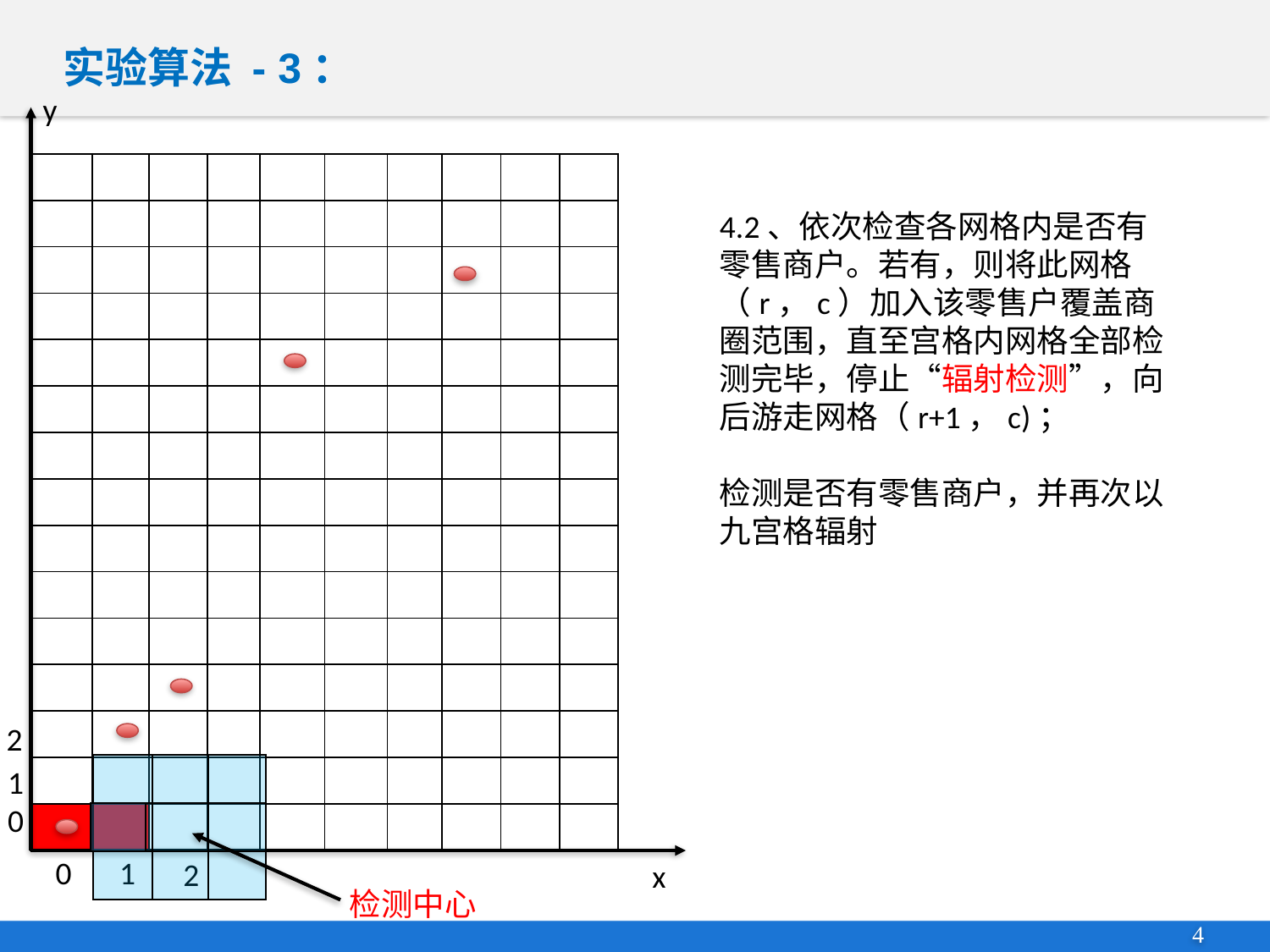

# 实验算法 - 3：
y
|  |  |  |  |  |  |  |  |  |  |
| --- | --- | --- | --- | --- | --- | --- | --- | --- | --- |
|  |  |  |  |  |  |  |  |  |  |
|  |  |  |  |  |  |  |  |  |  |
|  |  |  |  |  |  |  |  |  |  |
|  |  |  |  |  |  |  |  |  |  |
|  |  |  |  |  |  |  |  |  |  |
|  |  |  |  |  |  |  |  |  |  |
|  |  |  |  |  |  |  |  |  |  |
|  |  |  |  |  |  |  |  |  |  |
|  |  |  |  |  |  |  |  |  |  |
|  |  |  |  |  |  |  |  |  |  |
|  |  |  |  |  |  |  |  |  |  |
|  |  |  |  |  |  |  |  |  |  |
|  |  |  |  |  |  |  |  |  |  |
|  |  |  |  |  |  |  |  |  |  |

4.2、依次检查各网格内是否有零售商户。若有，则将此网格（r，c）加入该零售户覆盖商圈范围，直至宫格内网格全部检测完毕，停止“辐射检测”，向后游走网格（r+1，c)；

检测是否有零售商户，并再次以九宫格辐射

2

|  |  |  |
| --- | --- | --- |
|  |  |  |
|  |  |  |
1
0
|  |
| --- |

0
1
2
x
检测中心